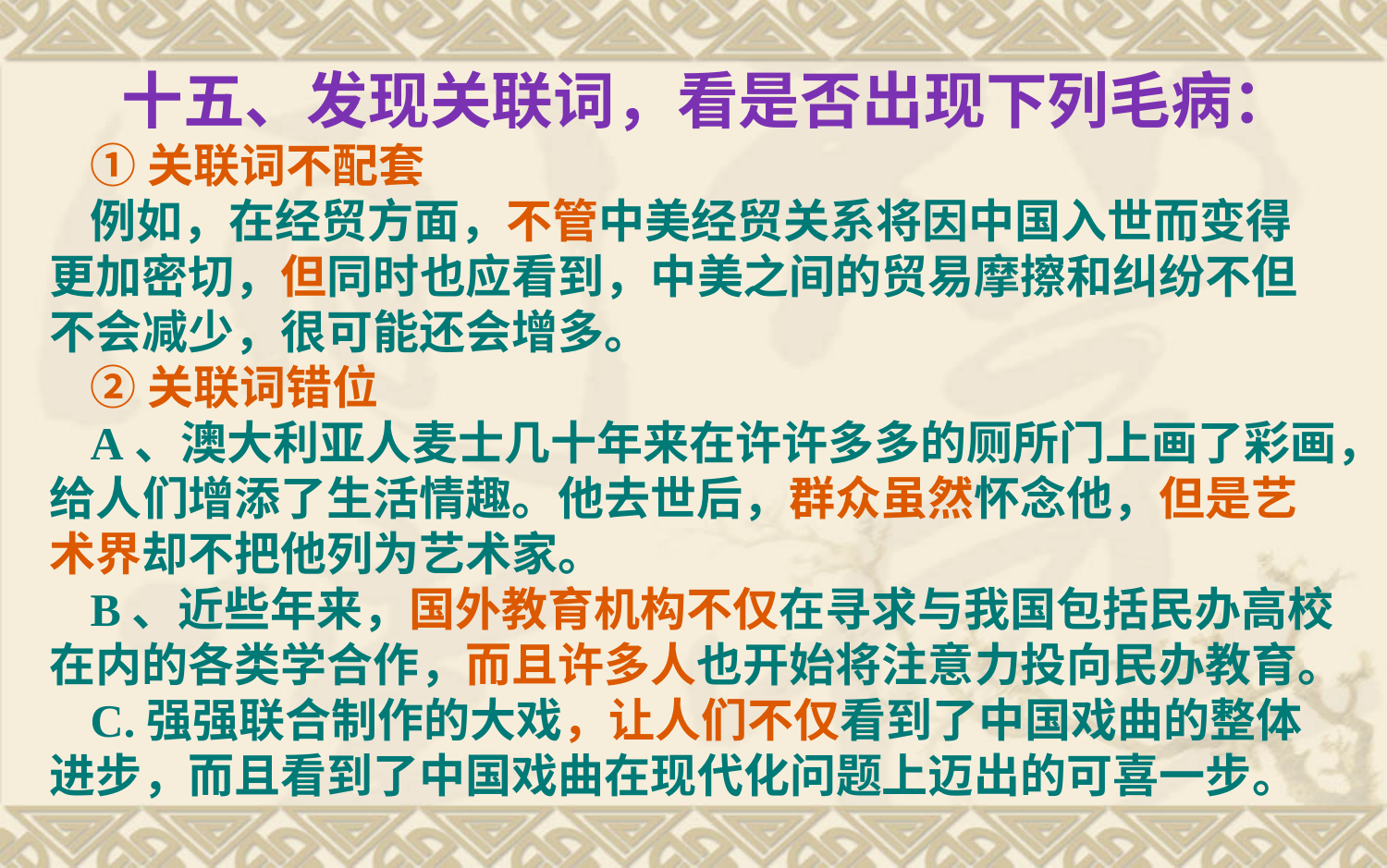

十五、发现关联词，看是否出现下列毛病：
①关联词不配套
例如，在经贸方面，不管中美经贸关系将因中国入世而变得更加密切，但同时也应看到，中美之间的贸易摩擦和纠纷不但不会减少，很可能还会增多。
②关联词错位
A、澳大利亚人麦士几十年来在许许多多的厕所门上画了彩画，给人们增添了生活情趣。他去世后，群众虽然怀念他，但是艺术界却不把他列为艺术家。
B、近些年来，国外教育机构不仅在寻求与我国包括民办高校在内的各类学合作，而且许多人也开始将注意力投向民办教育。
C.强强联合制作的大戏，让人们不仅看到了中国戏曲的整体进步，而且看到了中国戏曲在现代化问题上迈出的可喜一步。